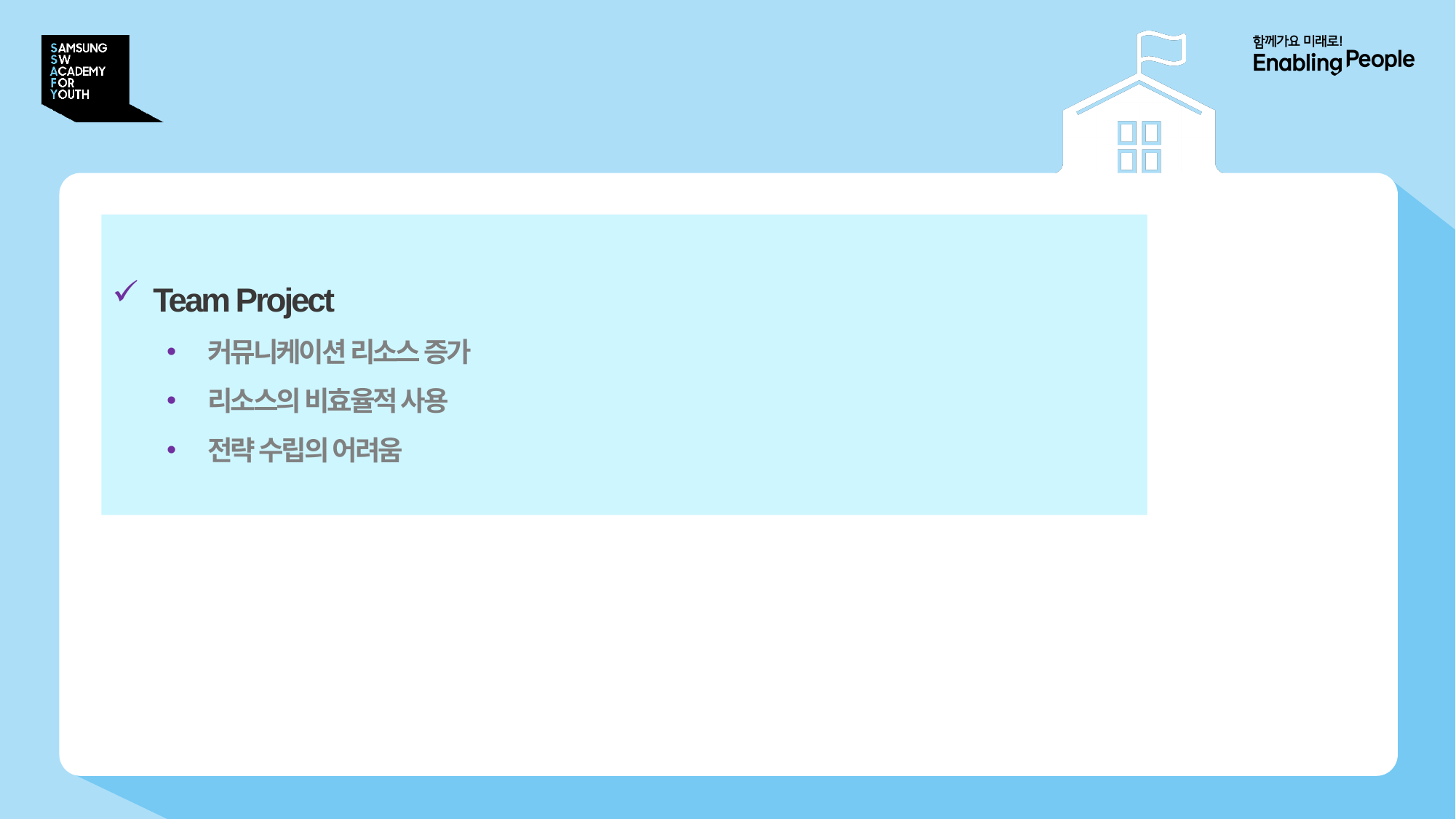

# SSAFY에서 JIRA를 ‘잘못’ 사용한다는 것은?
Team Project
커뮤니케이션 리소스 증가
리소스의 비효율적 사용
전략 수립의 어려움